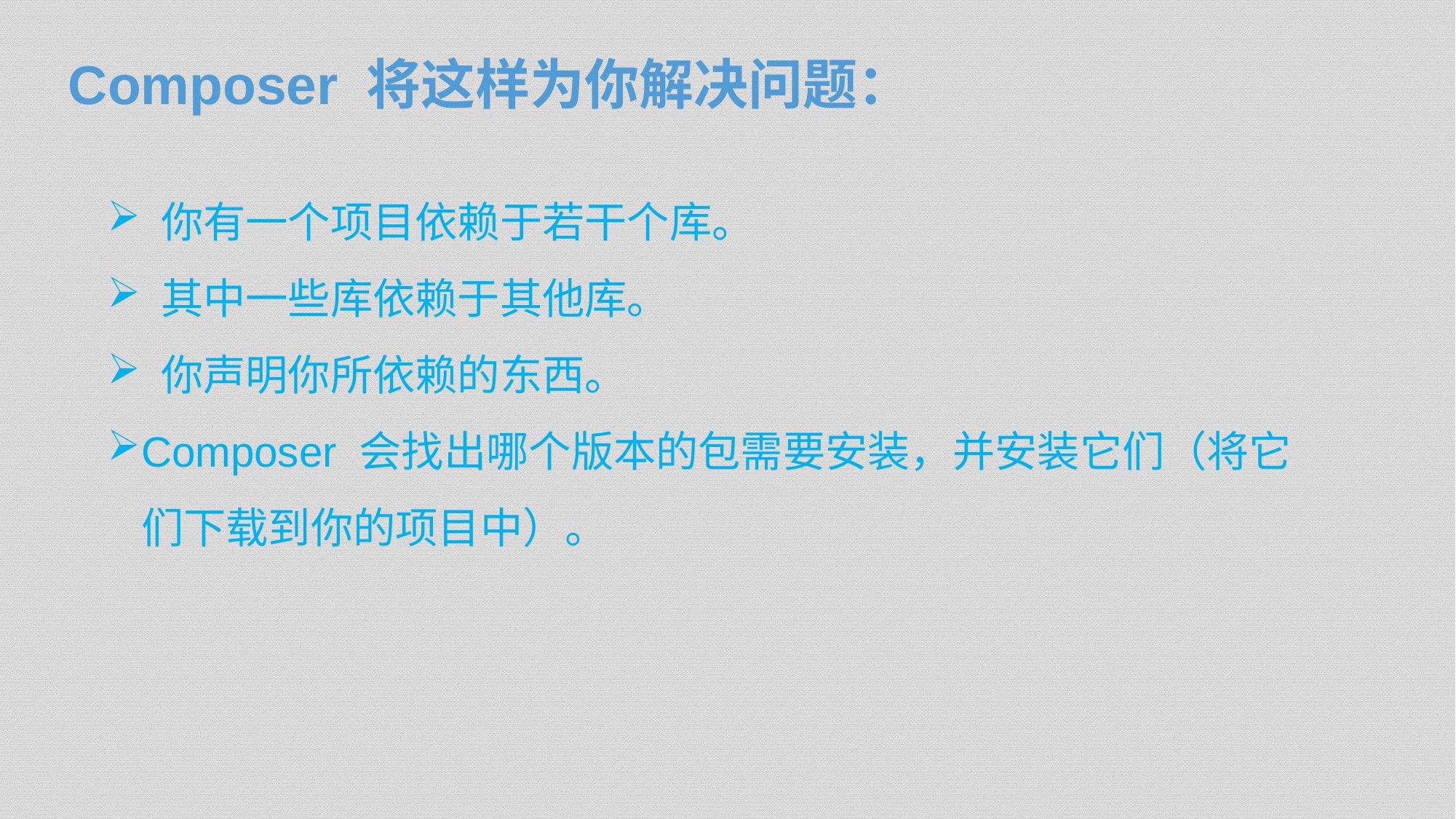

Composer 将这样为你解决问题：
 你有一个项目依赖于若干个库。
 其中一些库依赖于其他库。
 你声明你所依赖的东西。
Composer 会找出哪个版本的包需要安装，并安装它们（将它们下载到你的项目中）。